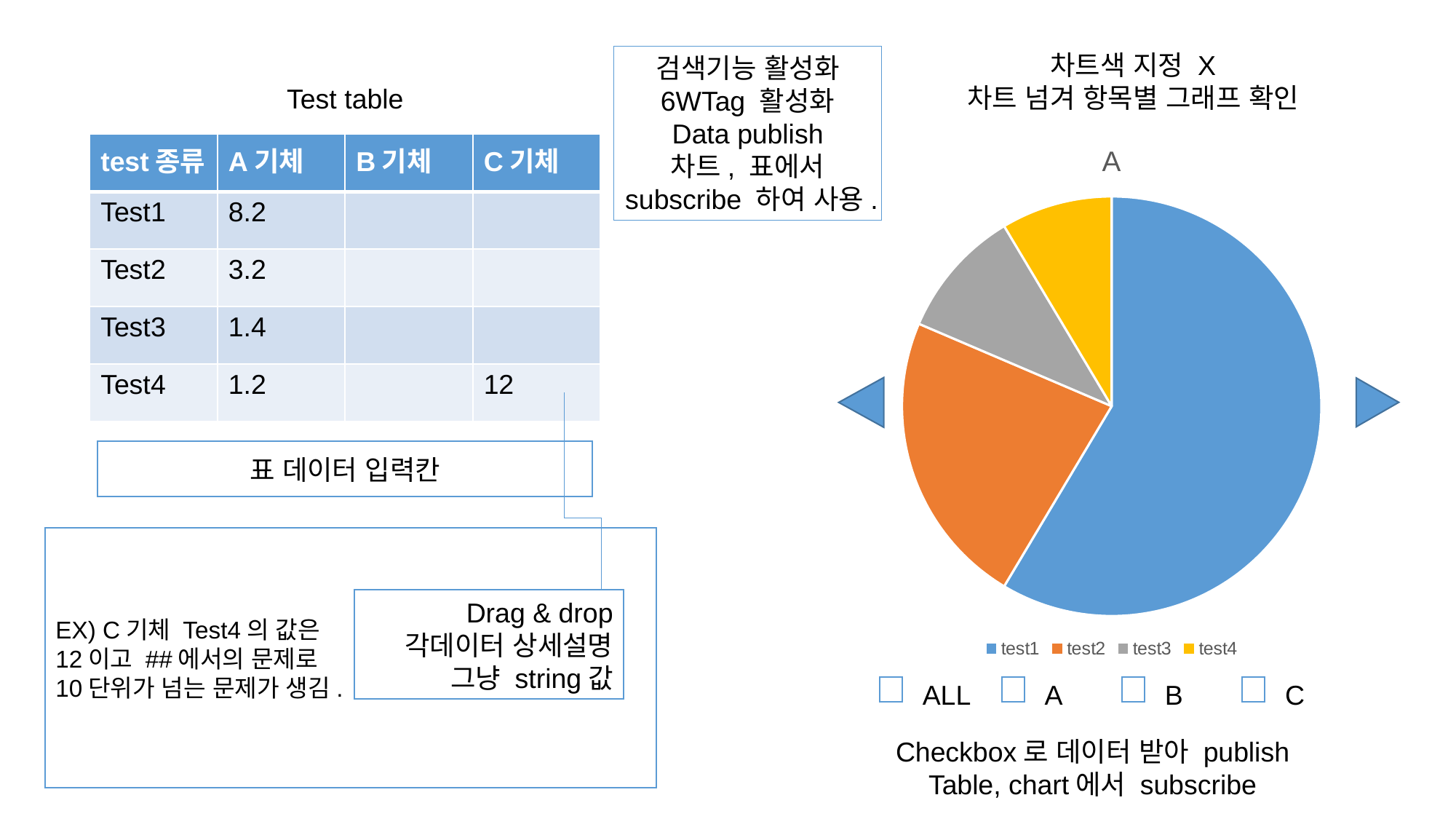

차트색 지정 X
차트 넘겨 항목별 그래프 확인
검색기능 활성화 6WTag 활성화
Data publish
차트, 표에서 subscribe 하여 사용.
Test table

### Chart:

| Category | A |
|---|---|
| test1 | 8.2 |
| test2 | 3.2 |
| test3 | 1.4 |
| test4 | 1.2 |
| test종류 | A기체 | B기체 | C기체 |
| --- | --- | --- | --- |
| Test1 | 8.2 |  |  |
| Test2 | 3.2 |  |  |
| Test3 | 1.4 |  |  |
| Test4 | 1.2 |  | 12 |
표 데이터 입력칸
EX) C기체 Test4의 값은
12이고 ##에서의 문제로
10단위가 넘는 문제가 생김.
Drag & drop
각데이터 상세설명 그냥 string값
ALL
A
B
C

Checkbox로 데이터 받아 publish
Table, chart에서 subscribe